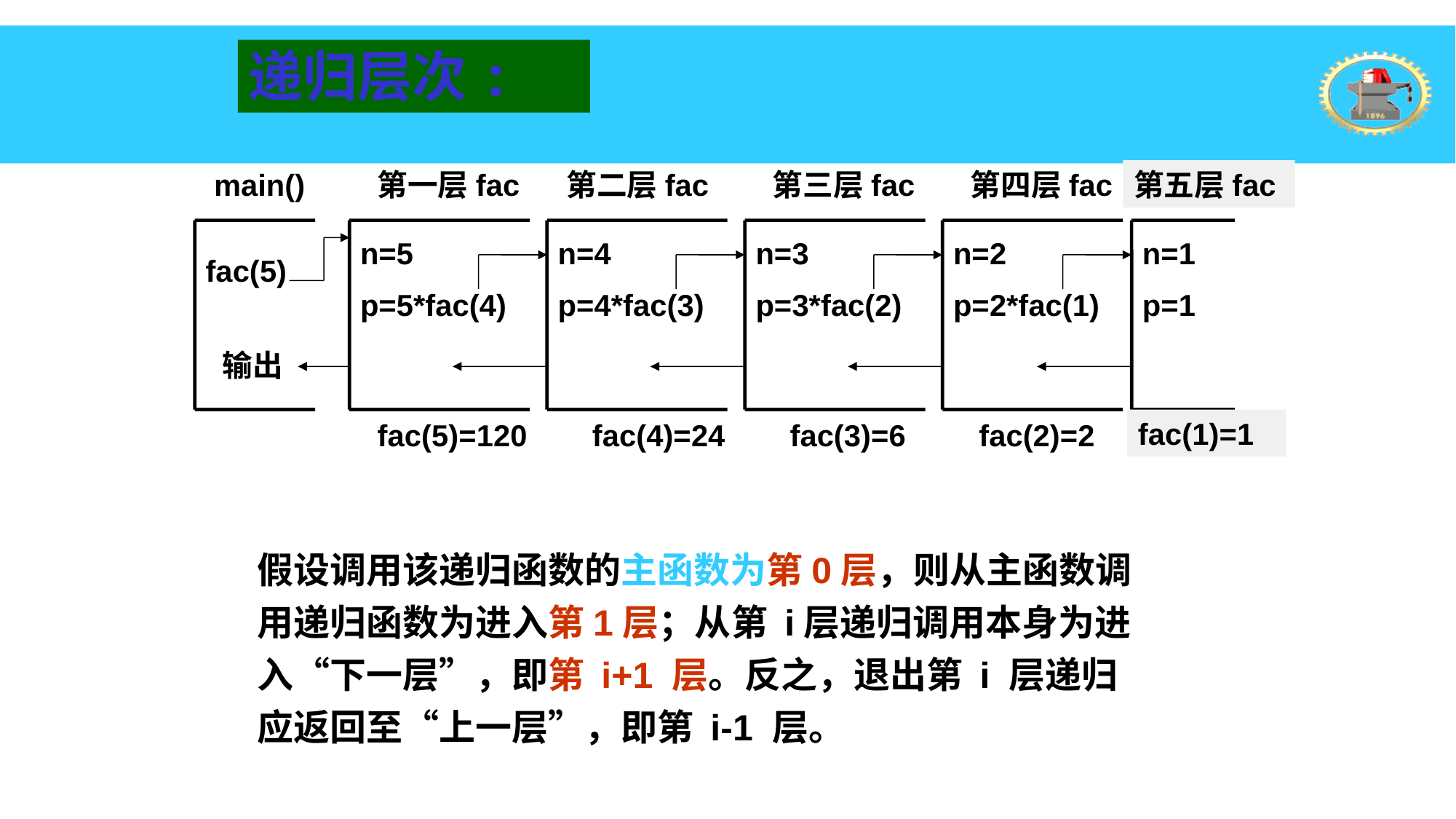

递归层次:
main()

fac(5)
第一层fac

n=5
p=5*fac(4)
第二层fac

n=4
p=4*fac(3)
第三层fac

n=3
p=3*fac(2)
第四层fac

n=2
p=2*fac(1)
第五层fac

n=1
p=1

输出

fac(1)=1
fac(5)=120
fac(4)=24
fac(3)=6
fac(2)=2
假设调用该递归函数的主函数为第0层，则从主函数调用递归函数为进入第1层；从第 i层递归调用本身为进入“下一层”，即第 i+1 层。反之，退出第 i 层递归应返回至“上一层”，即第 i-1 层。